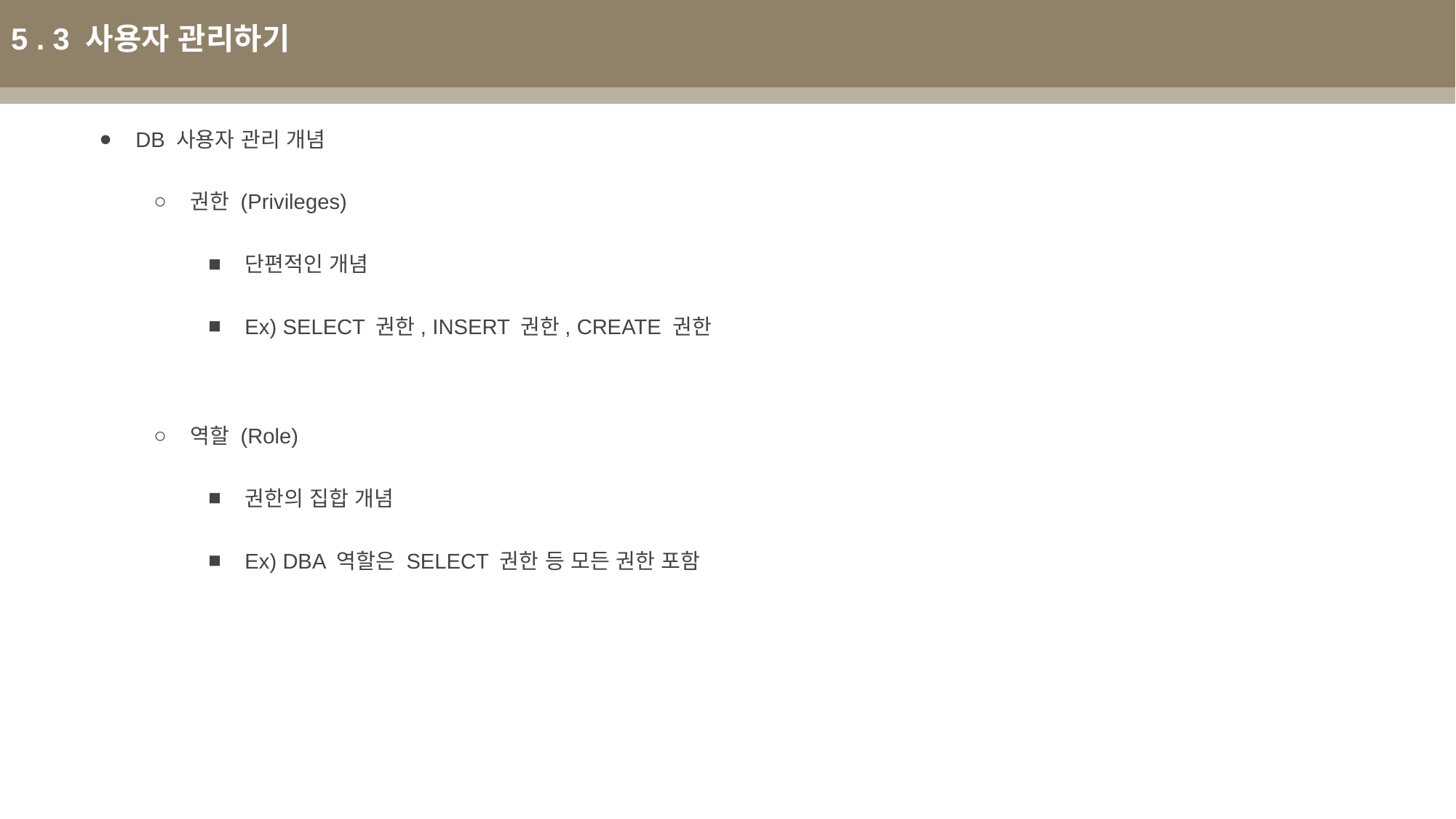

5 . 3 사용자 관리하기
DB 사용자 관리 개념
권한 (Privileges)
단편적인 개념
Ex) SELECT 권한, INSERT 권한, CREATE 권한

역할 (Role)
권한의 집합 개념
Ex) DBA 역할은 SELECT 권한 등 모든 권한 포함